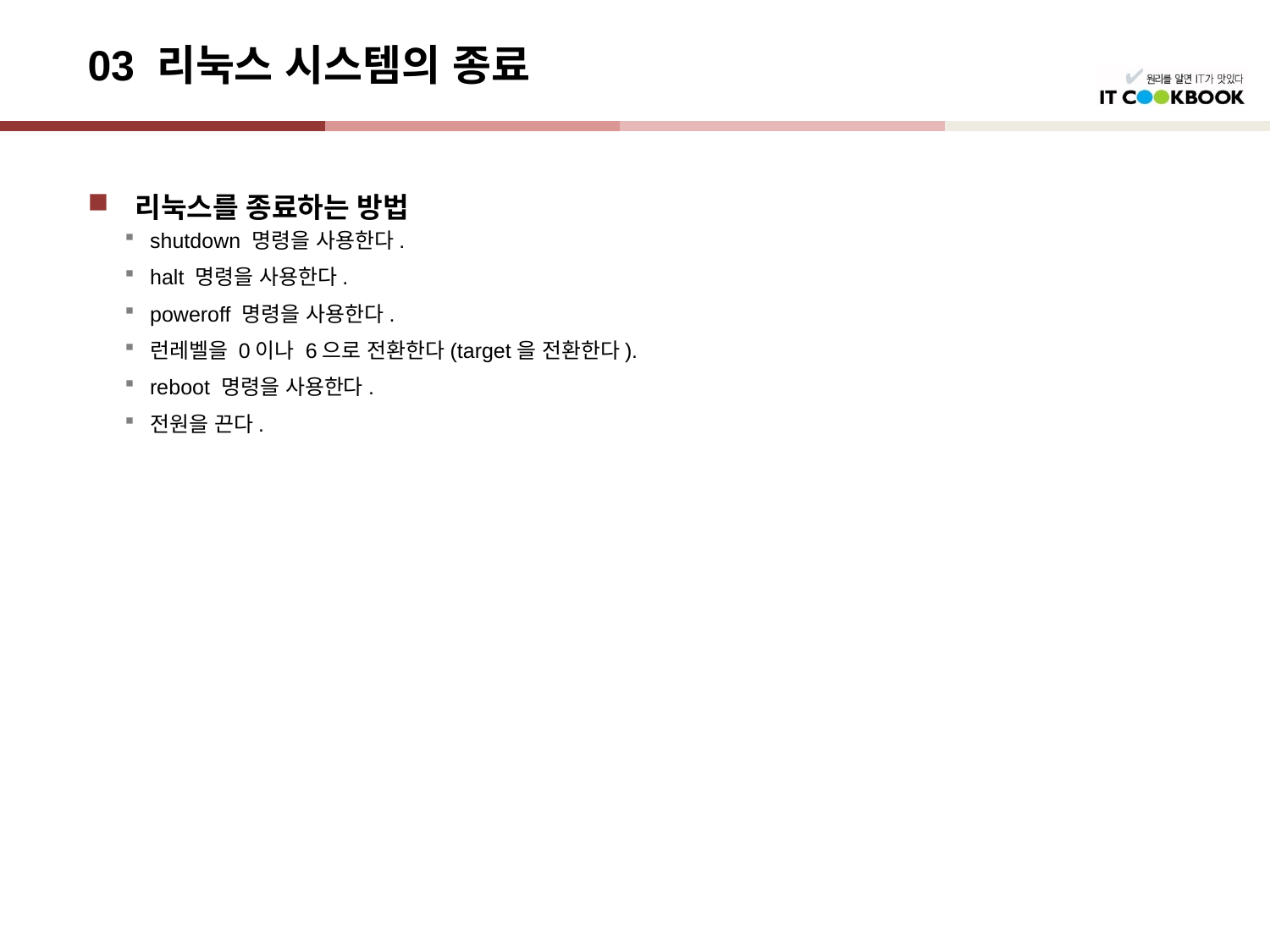

# 03 리눅스 시스템의 종료
리눅스를 종료하는 방법
shutdown 명령을 사용한다.
halt 명령을 사용한다.
poweroff 명령을 사용한다.
런레벨을 0이나 6으로 전환한다(target을 전환한다).
reboot 명령을 사용한다.
전원을 끈다.